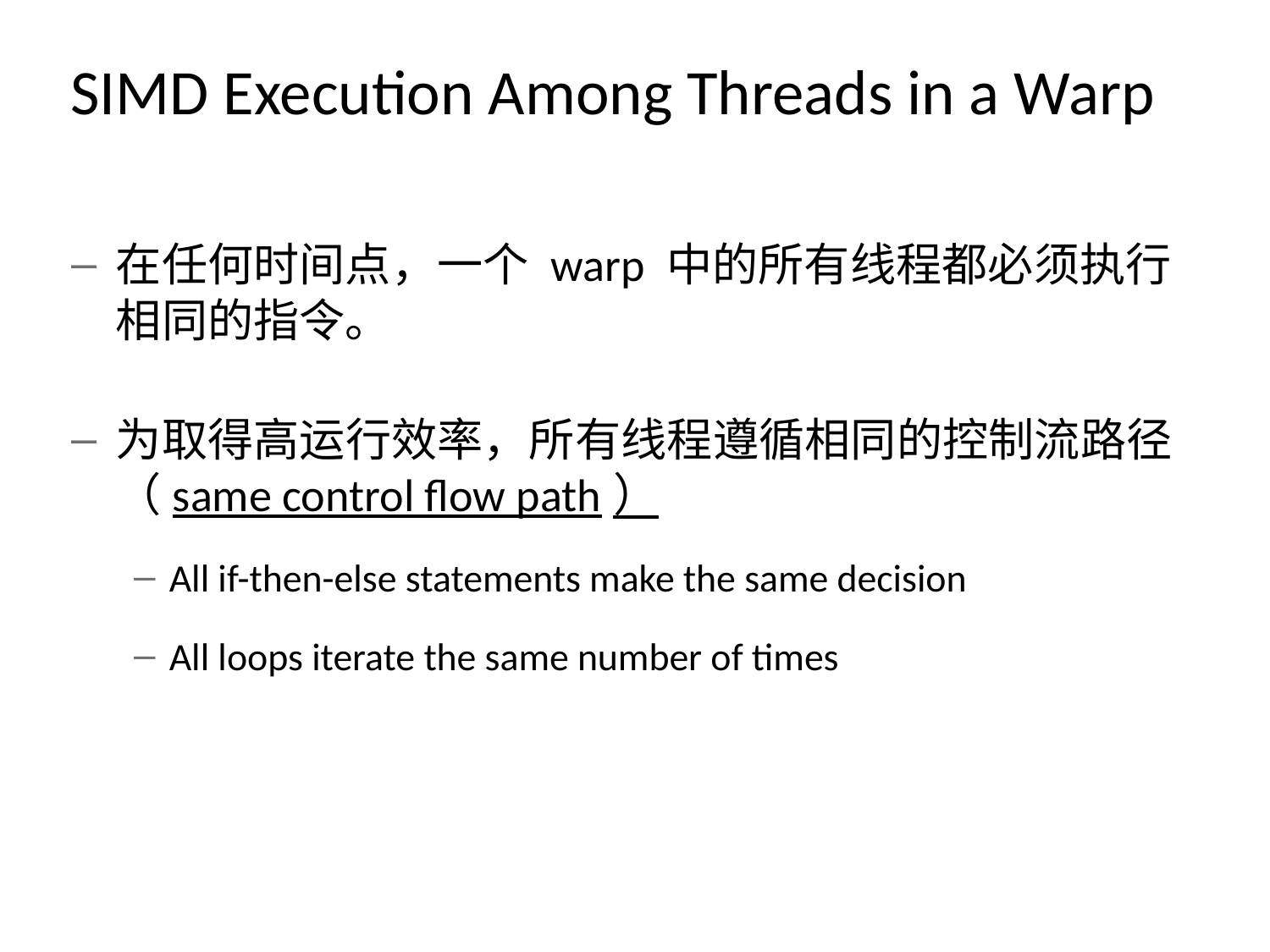

# SIMD Execution Among Threads in a Warp
在任何时间点，一个 warp 中的所有线程都必须执行相同的指令。

为取得高运行效率，所有线程遵循相同的控制流路径（same control flow path）
All if-then-else statements make the same decision
All loops iterate the same number of times